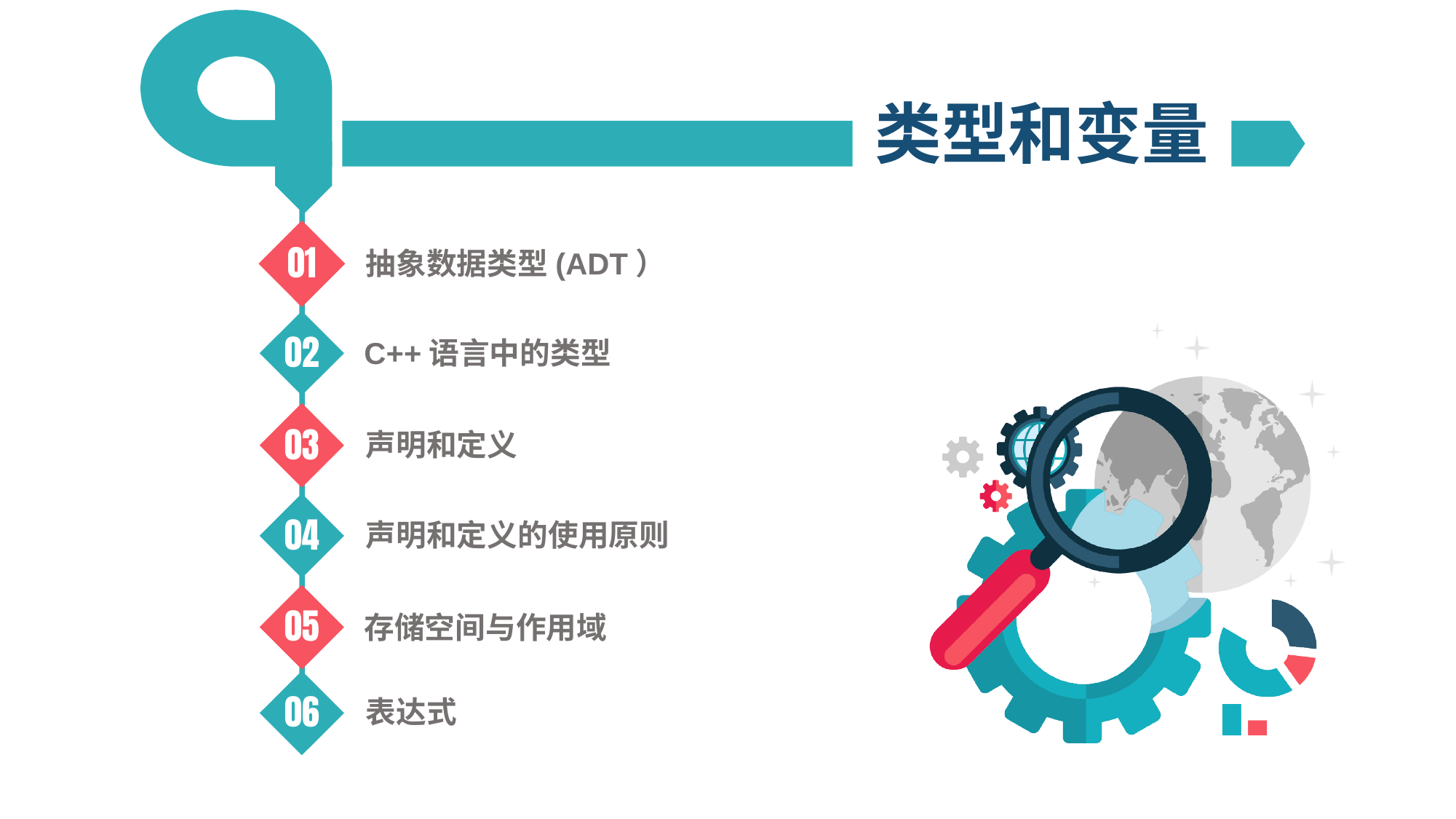

# 类型和变量

01
抽象数据类型(ADT）
02
C++语言中的类型
03
声明和定义
04
声明和定义的使用原则
05
存储空间与作用域
06
表达式